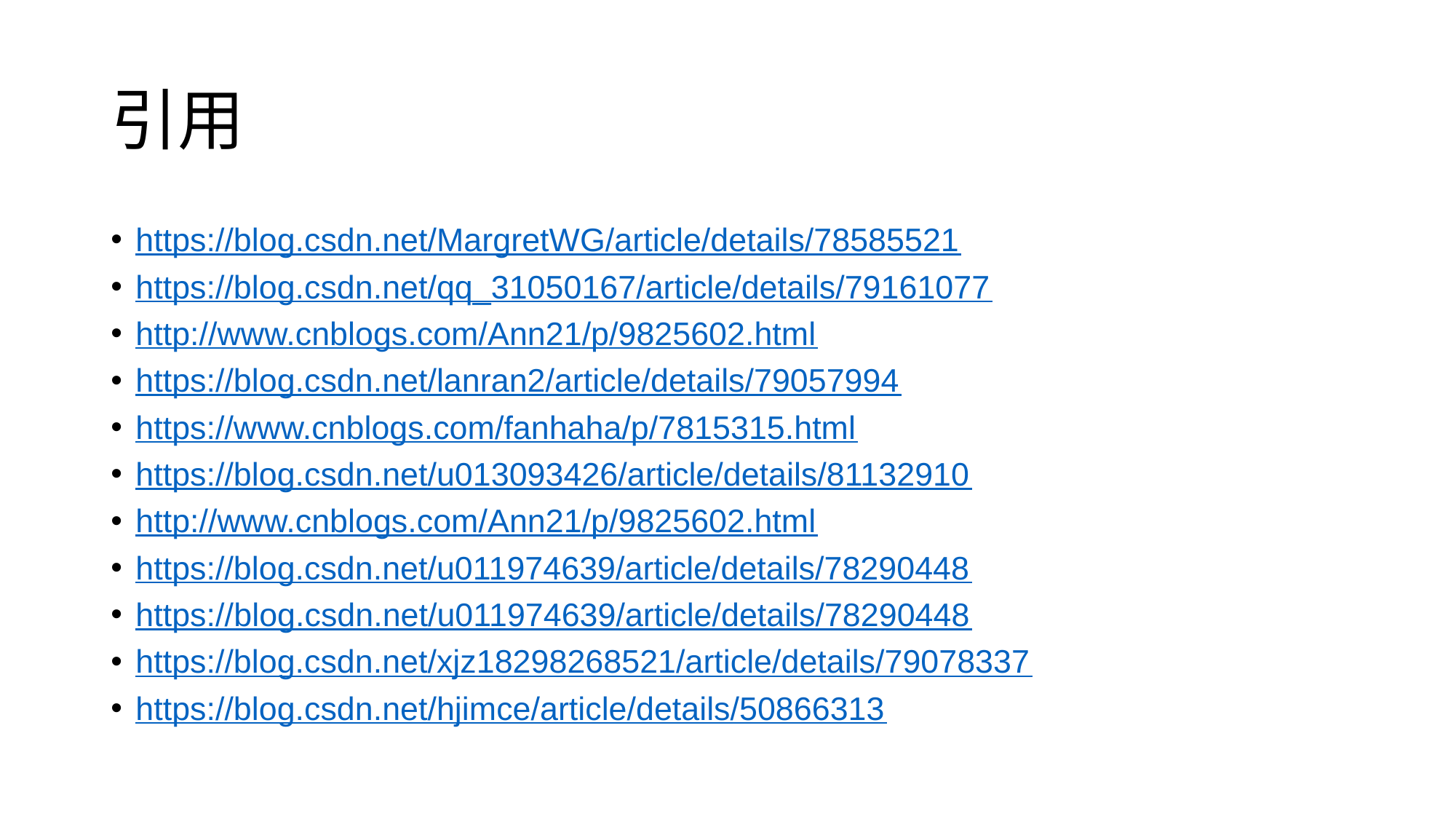

# 引用
https://blog.csdn.net/MargretWG/article/details/78585521
https://blog.csdn.net/qq_31050167/article/details/79161077
http://www.cnblogs.com/Ann21/p/9825602.html
https://blog.csdn.net/lanran2/article/details/79057994
https://www.cnblogs.com/fanhaha/p/7815315.html
https://blog.csdn.net/u013093426/article/details/81132910
http://www.cnblogs.com/Ann21/p/9825602.html
https://blog.csdn.net/u011974639/article/details/78290448
https://blog.csdn.net/u011974639/article/details/78290448
https://blog.csdn.net/xjz18298268521/article/details/79078337
https://blog.csdn.net/hjimce/article/details/50866313